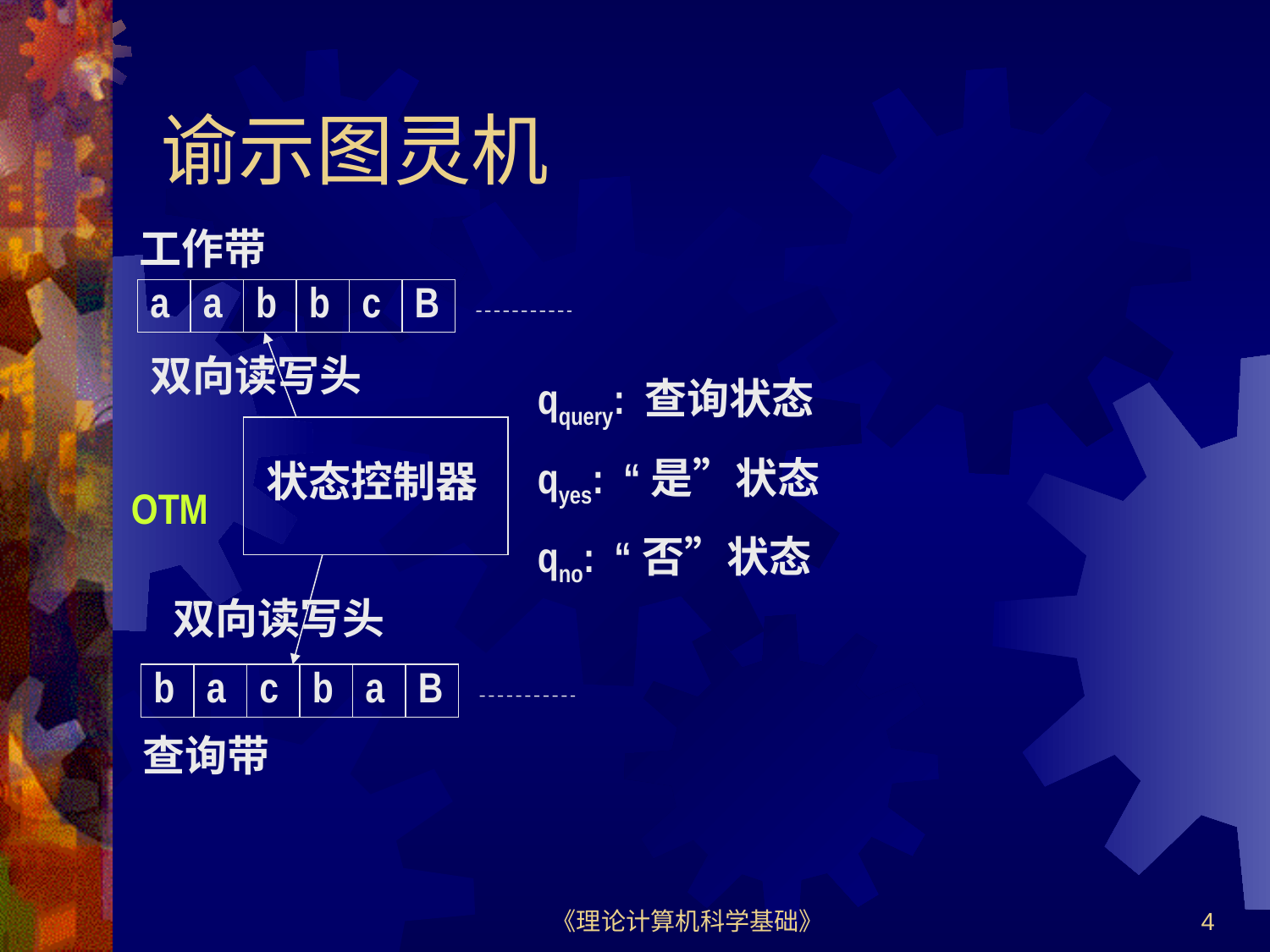

# 谕示图灵机
工作带
a
a
b
b
c
B

双向读写头
qquery: 查询状态
qyes:  “是”状态
qno:  “否”状态

状态控制器
OTM

双向读写头
b
a
c
b
a
B

查询带
《理论计算机科学基础》
4